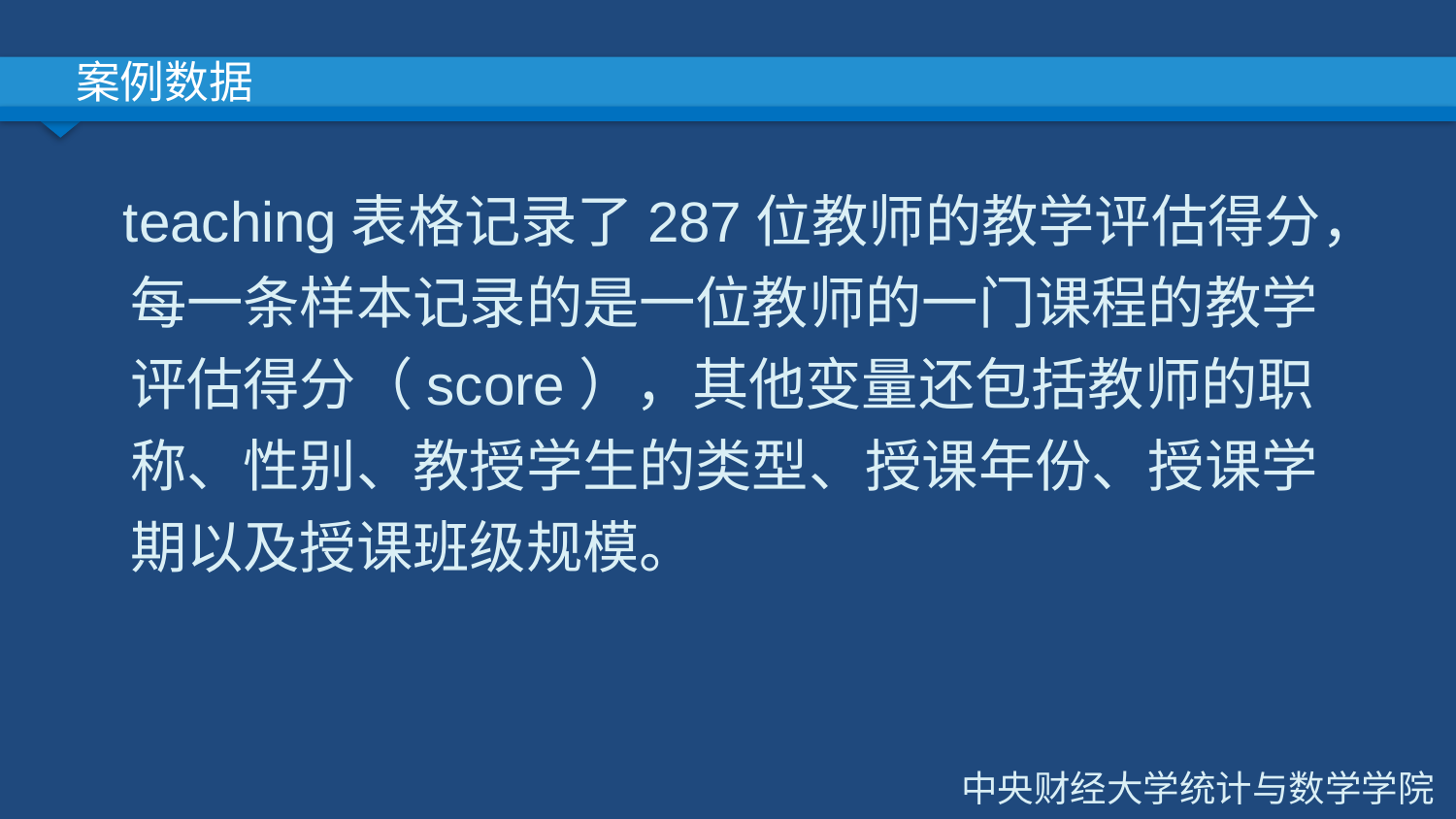

# 案例数据
   teaching表格记录了287位教师的教学评估得分，每一条样本记录的是一位教师的一门课程的教学评估得分（score），其他变量还包括教师的职称、性别、教授学生的类型、授课年份、授课学期以及授课班级规模。